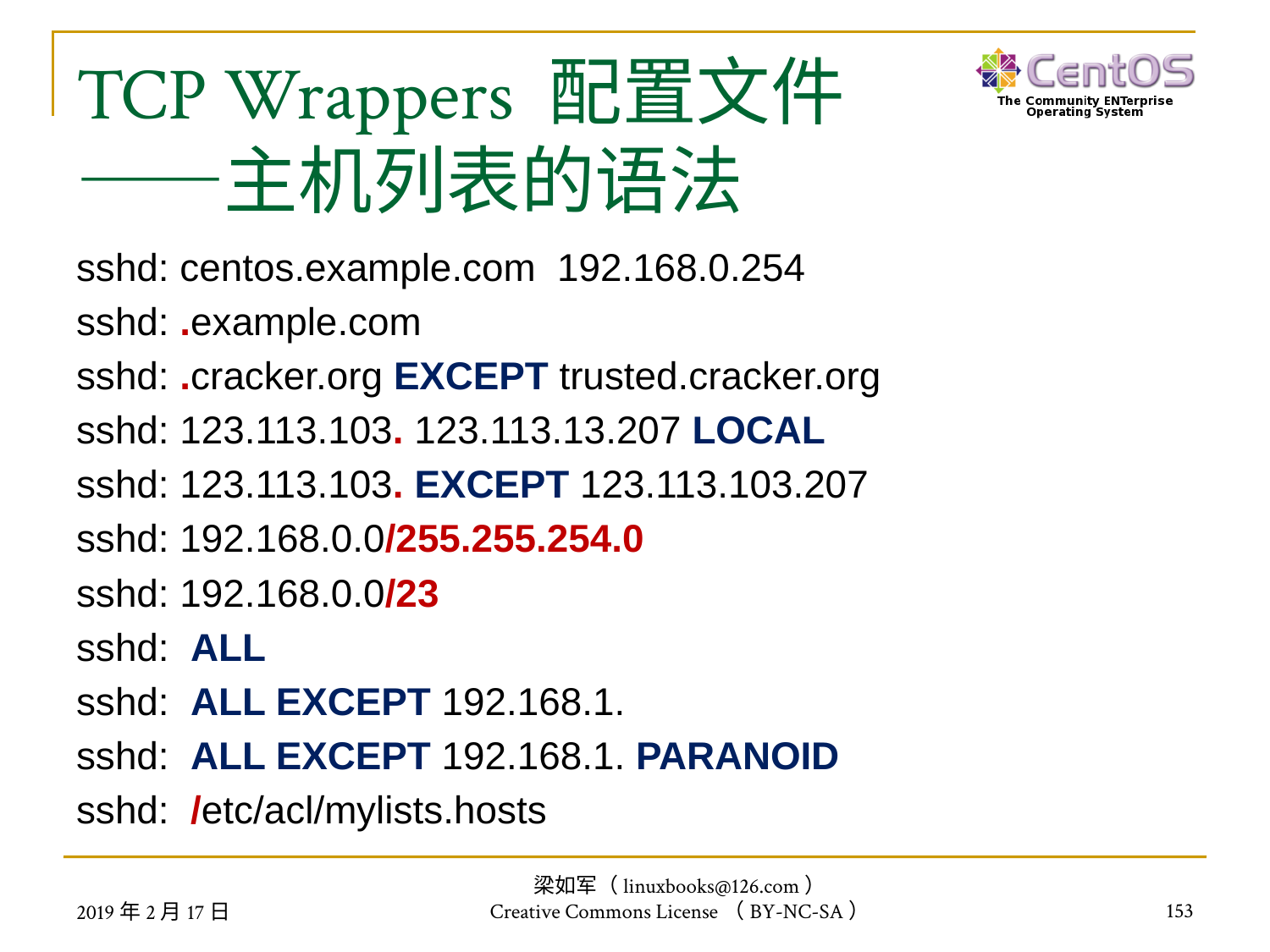

# TCP Wrappers 配置文件 ——主机列表的语法
sshd: centos.example.com  192.168.0.254
sshd: .example.com
sshd: .cracker.org EXCEPT trusted.cracker.org
sshd: 123.113.103. 123.113.13.207 LOCAL
sshd: 123.113.103. EXCEPT 123.113.103.207
sshd: 192.168.0.0/255.255.254.0
sshd: 192.168.0.0/23
sshd:  ALL
sshd:  ALL EXCEPT 192.168.1.
sshd:  ALL EXCEPT 192.168.1. PARANOID
sshd:  /etc/acl/mylists.hosts
梁如军（linuxbooks@126.com）
Creative Commons License（BY-NC-SA）
2019年2月17日
153